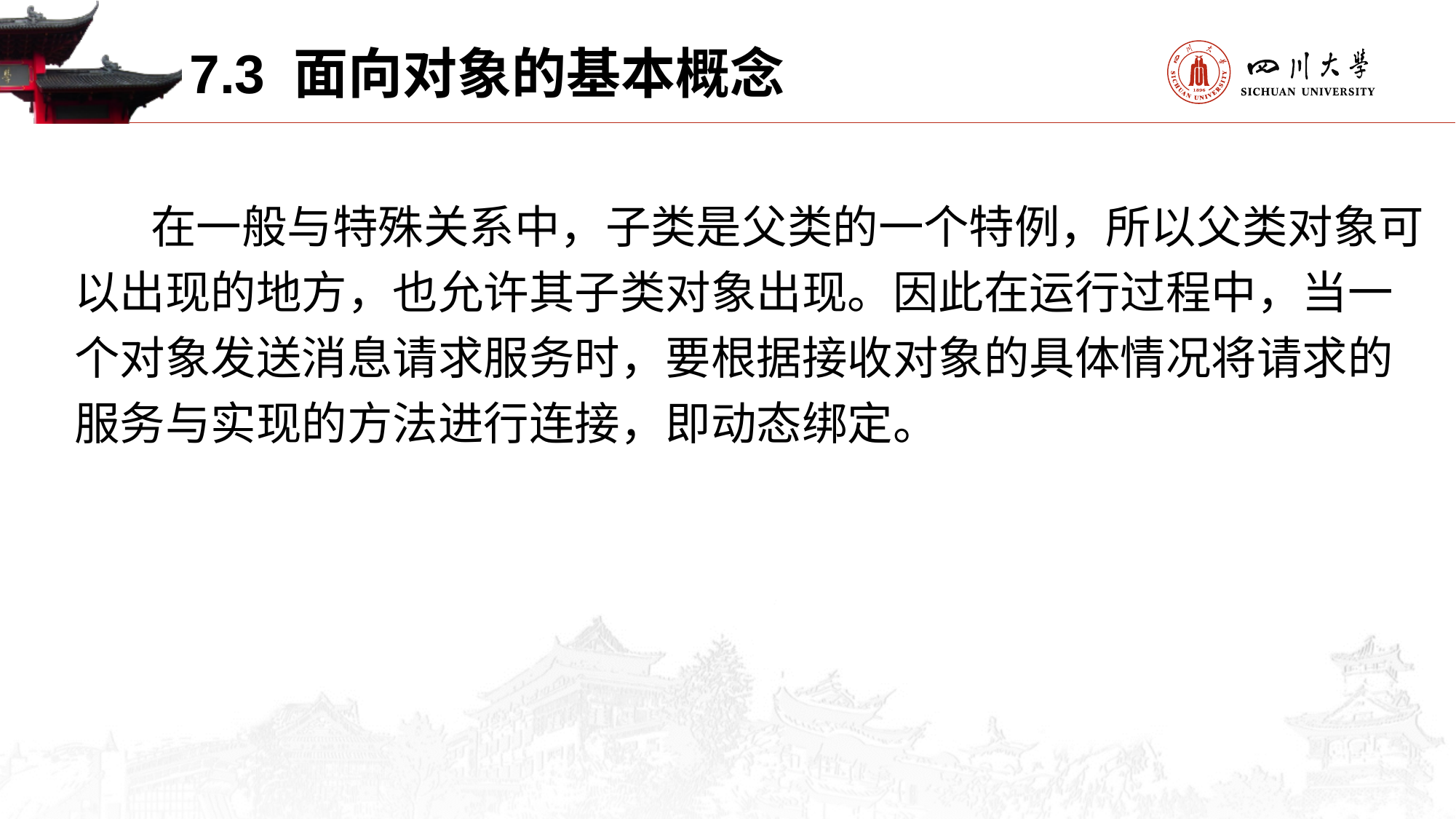

7.3 面向对象的基本概念

  在一般与特殊关系中，子类是父类的一个特例，所以父类对象可以出现的地方，也允许其子类对象出现。因此在运行过程中，当一个对象发送消息请求服务时，要根据接收对象的具体情况将请求的服务与实现的方法进行连接，即动态绑定。